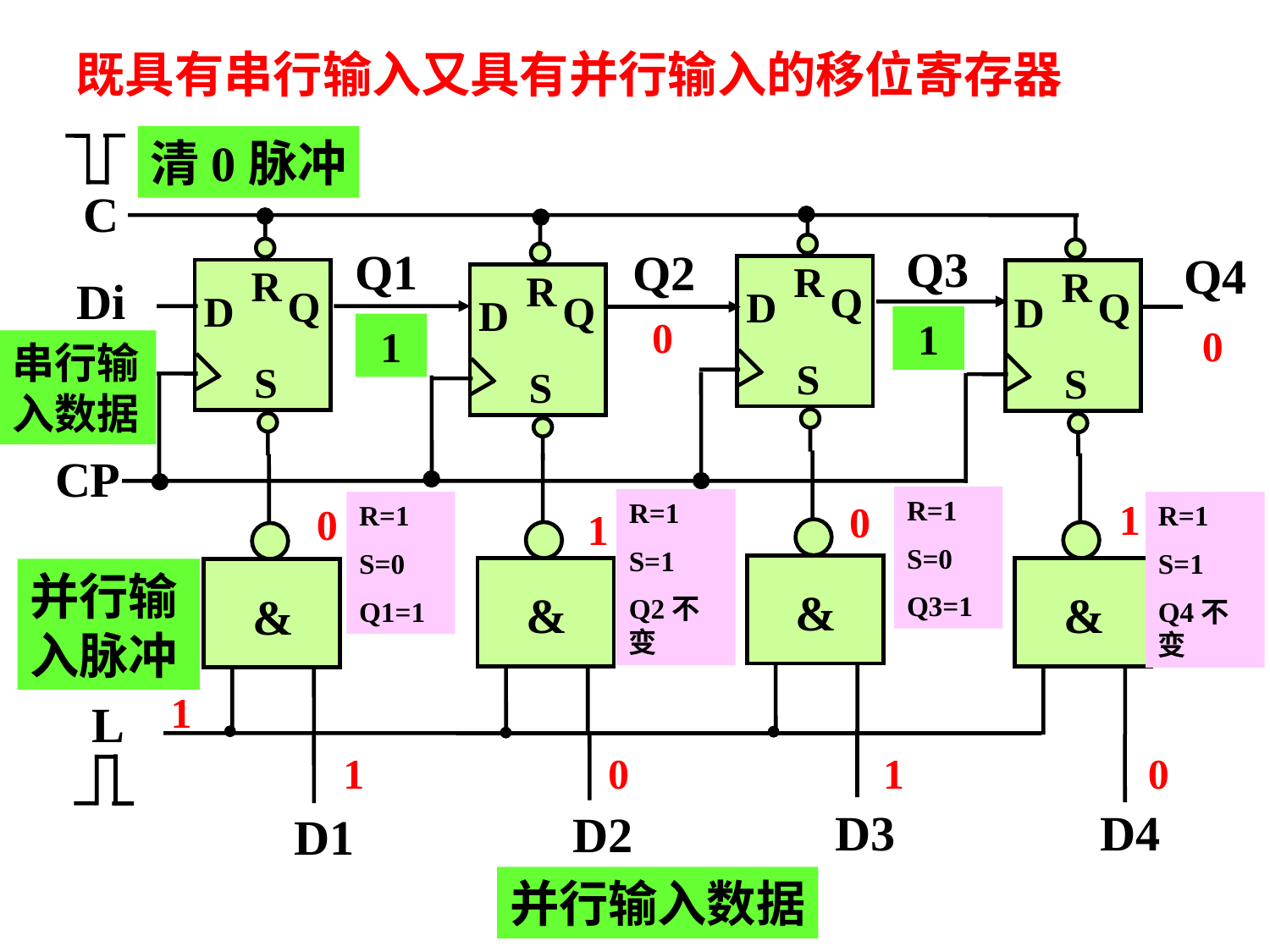

既具有串行输入又具有并行输入的移位寄存器
清0脉冲

C

Q3

Q1

Q2

Q4

R
R
R

R

Di

Q
Q
Q
D
D
Q
D
D

串行输入数据
S
S

S

S

CP
0
0
0
0
1
1

&

&

&

&

并行输入脉冲
L

D3
D4
D2
D1
并行输入数据
R=1
S=0
Q3=1
1
R=1
S=1
Q2不变
0
0
R=1
S=0
Q1=1
R=1
S=1
Q4不变
1
1
1                       0                        1                       0